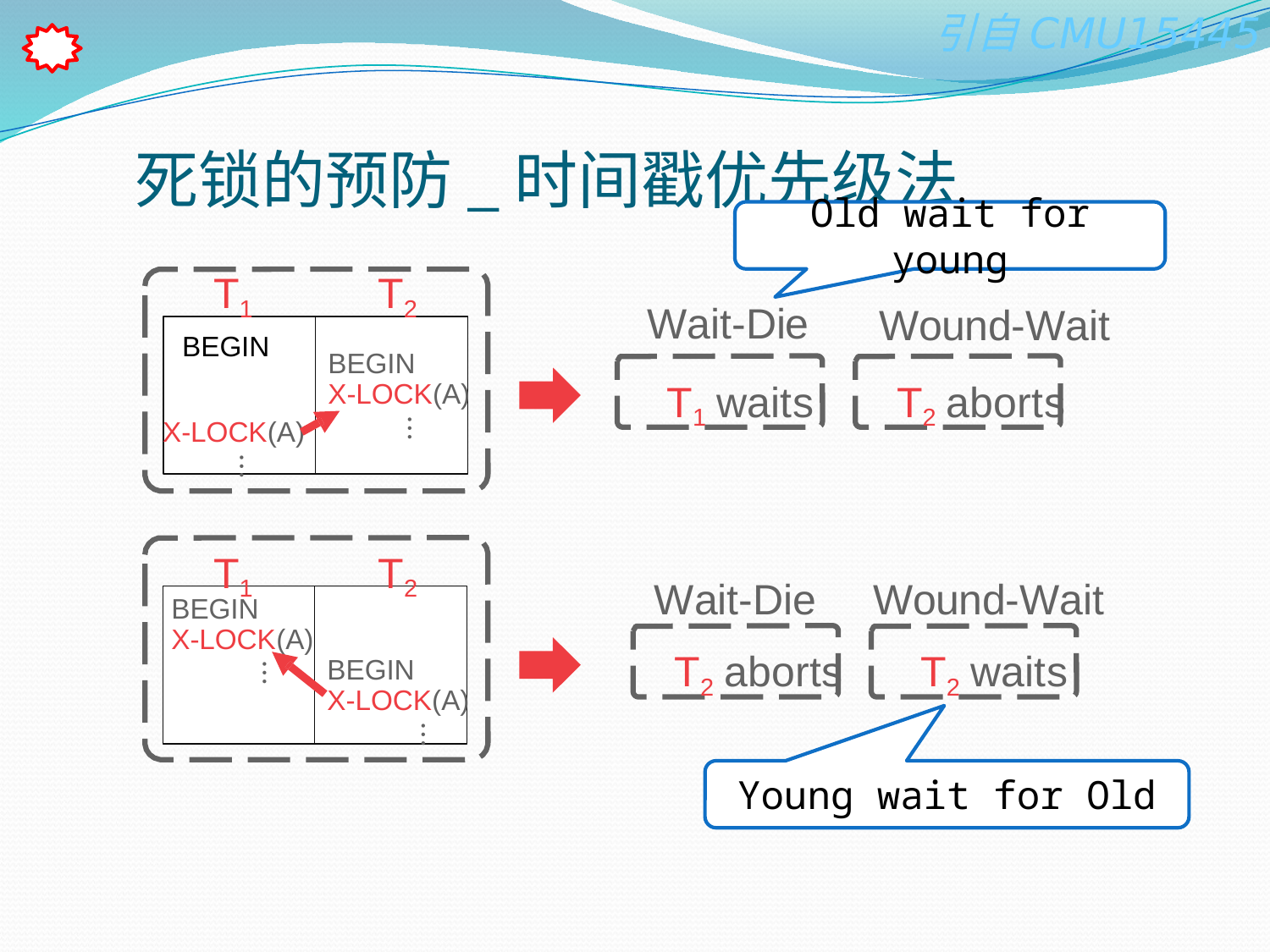

# 死锁的预防_时间戳优先级法
Old wait for young
T1
T2

Wait-Die
Wound-Wait

BEGIN
BEGIN
X-LOCK(A)
⋮

T1 waits
T2 aborts

X-LOCK(A)
⋮

T1
T2
Wait-Die
Wound-Wait

BEGIN
X-LOCK(A)
⋮

T2 aborts
T2 waits

BEGIN
X-LOCK(A)
⋮
Young wait for Old